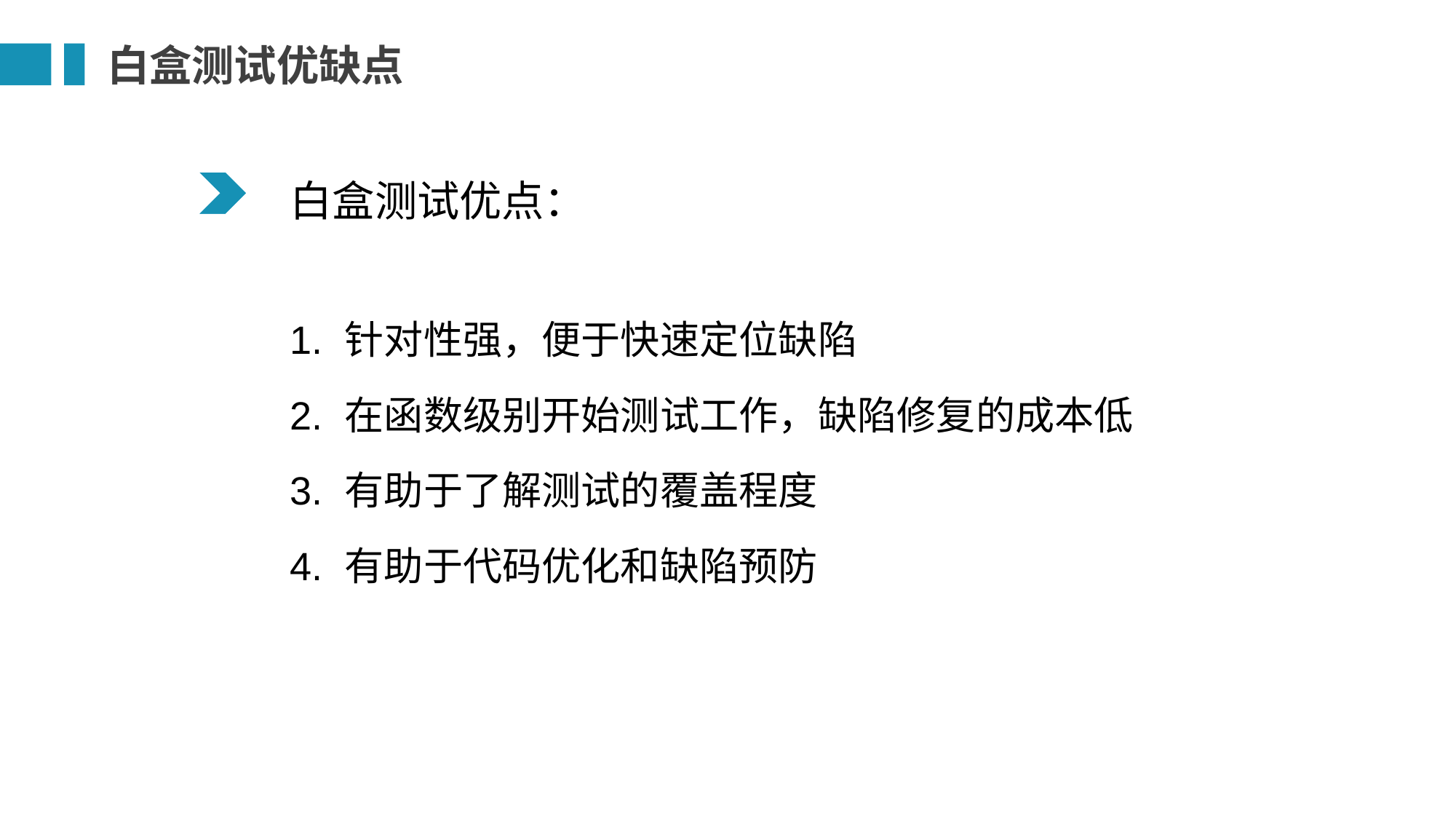

白盒测试优缺点

白盒测试优点：

针对性强，便于快速定位缺陷
在函数级别开始测试工作，缺陷修复的成本低
有助于了解测试的覆盖程度
有助于代码优化和缺陷预防
9